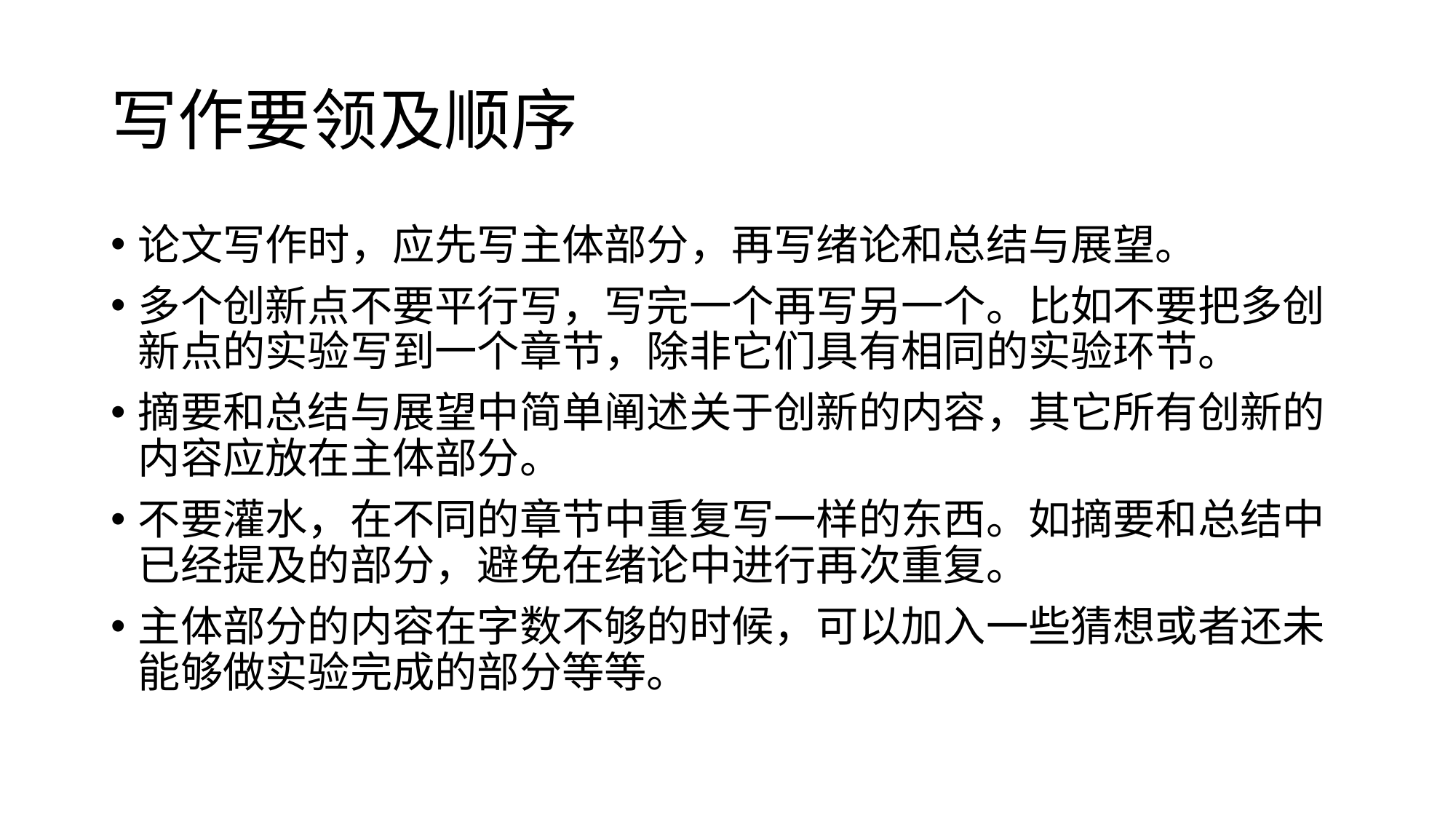

# 写作要领及顺序
论文写作时，应先写主体部分，再写绪论和总结与展望。
多个创新点不要平行写，写完一个再写另一个。比如不要把多创新点的实验写到一个章节，除非它们具有相同的实验环节。
摘要和总结与展望中简单阐述关于创新的内容，其它所有创新的内容应放在主体部分。
不要灌水，在不同的章节中重复写一样的东西。如摘要和总结中已经提及的部分，避免在绪论中进行再次重复。
主体部分的内容在字数不够的时候，可以加入一些猜想或者还未能够做实验完成的部分等等。